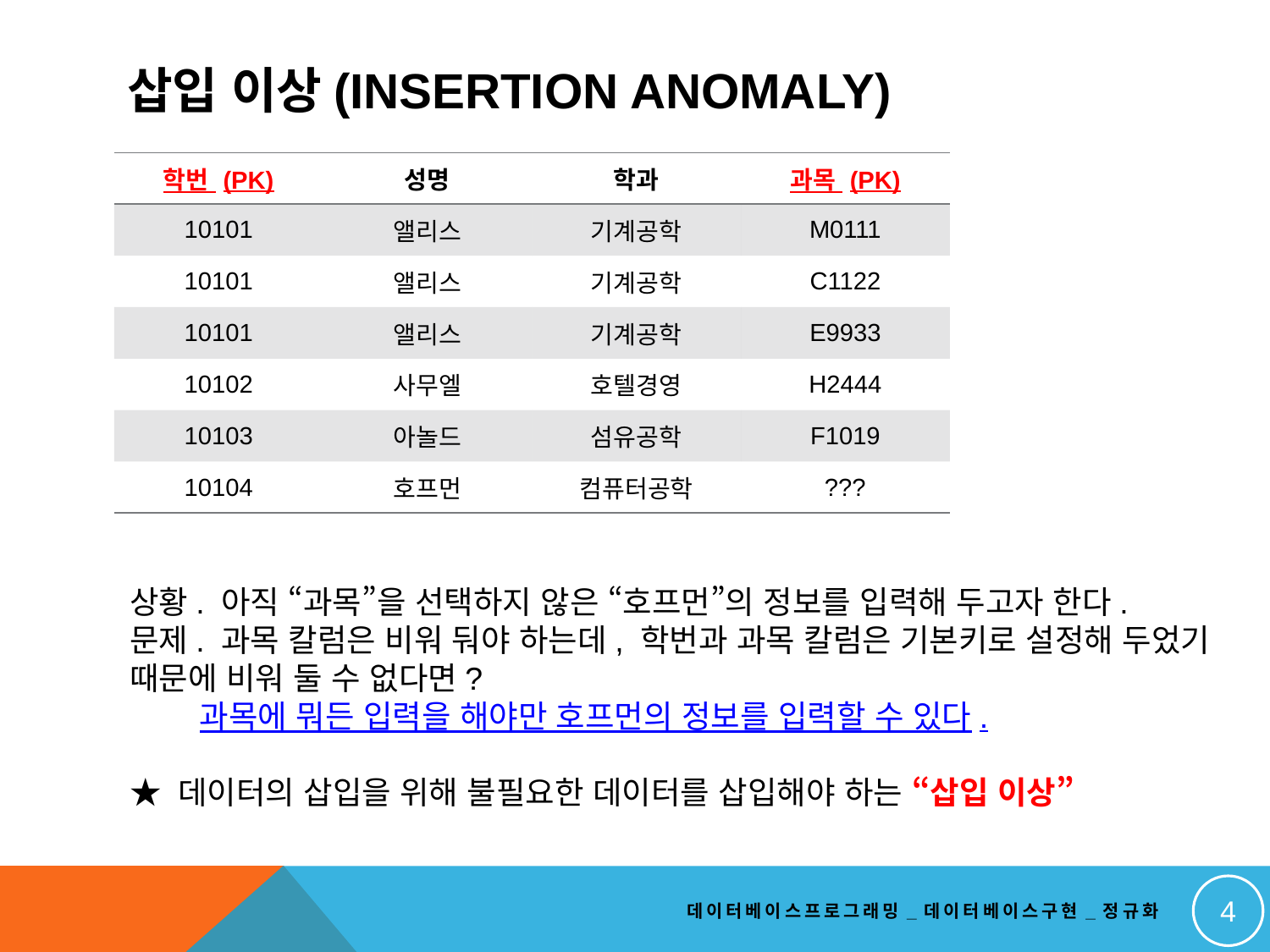

# 삽입 이상(insertion anomaly)
| 학번 (PK) | 성명 | 학과 | 과목 (PK) |
| --- | --- | --- | --- |
| 10101 | 앨리스 | 기계공학 | M0111 |
| 10101 | 앨리스 | 기계공학 | C1122 |
| 10101 | 앨리스 | 기계공학 | E9933 |
| 10102 | 사무엘 | 호텔경영 | H2444 |
| 10103 | 아놀드 | 섬유공학 | F1019 |
| 10104 | 호프먼 | 컴퓨터공학 | ??? |
상황. 아직 “과목”을 선택하지 않은 “호프먼”의 정보를 입력해 두고자 한다.
문제. 과목 칼럼은 비워 둬야 하는데, 학번과 과목 칼럼은 기본키로 설정해 두었기
때문에 비워 둘 수 없다면?
       과목에 뭐든 입력을 해야만 호프먼의 정보를 입력할 수 있다.

★ 데이터의 삽입을 위해 불필요한 데이터를 삽입해야 하는 “삽입 이상”
4
데이터베이스프로그래밍_데이터베이스구현_정규화